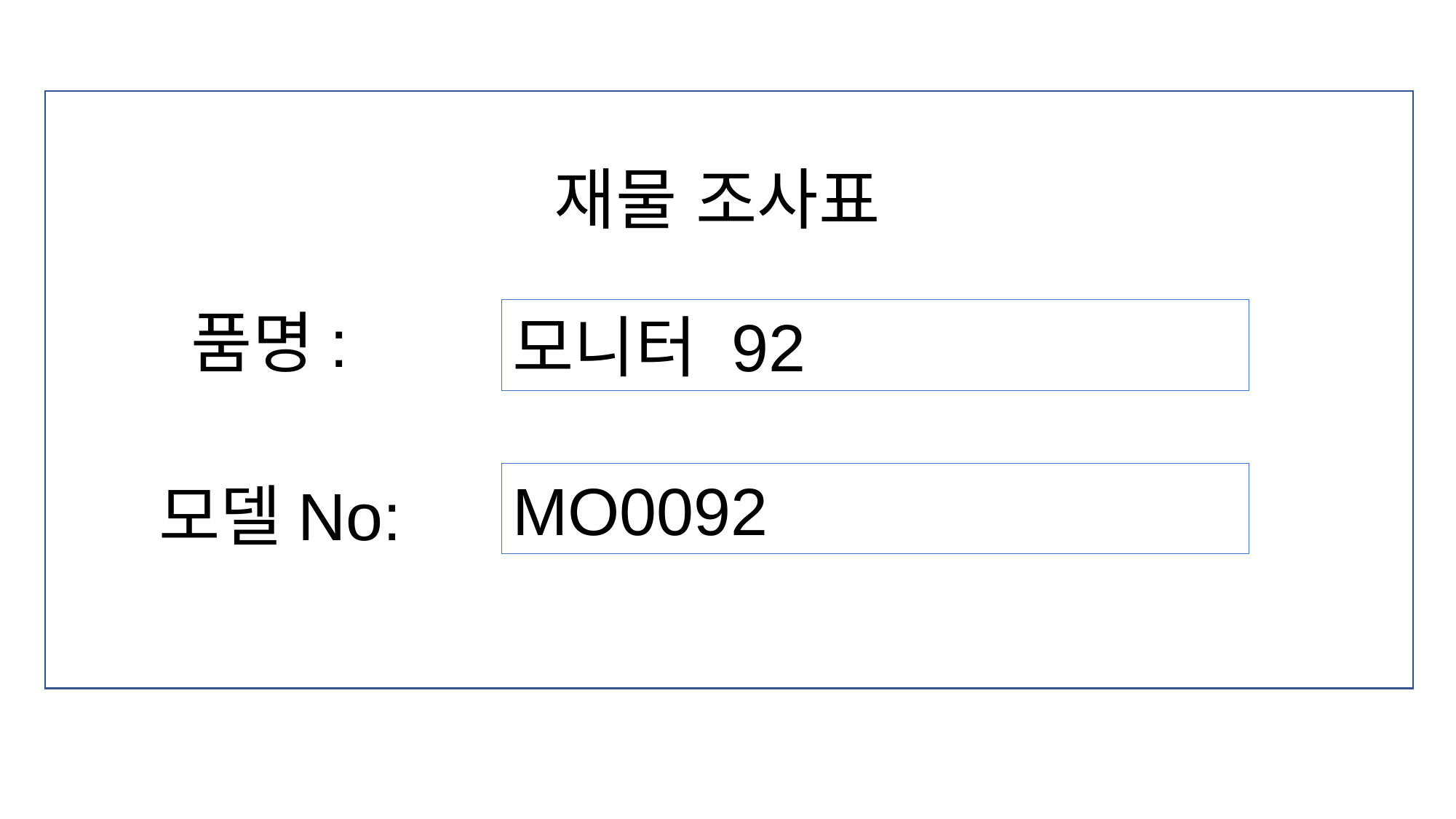

재물 조사표
품명:
모니터 92
MO0092
모델No: